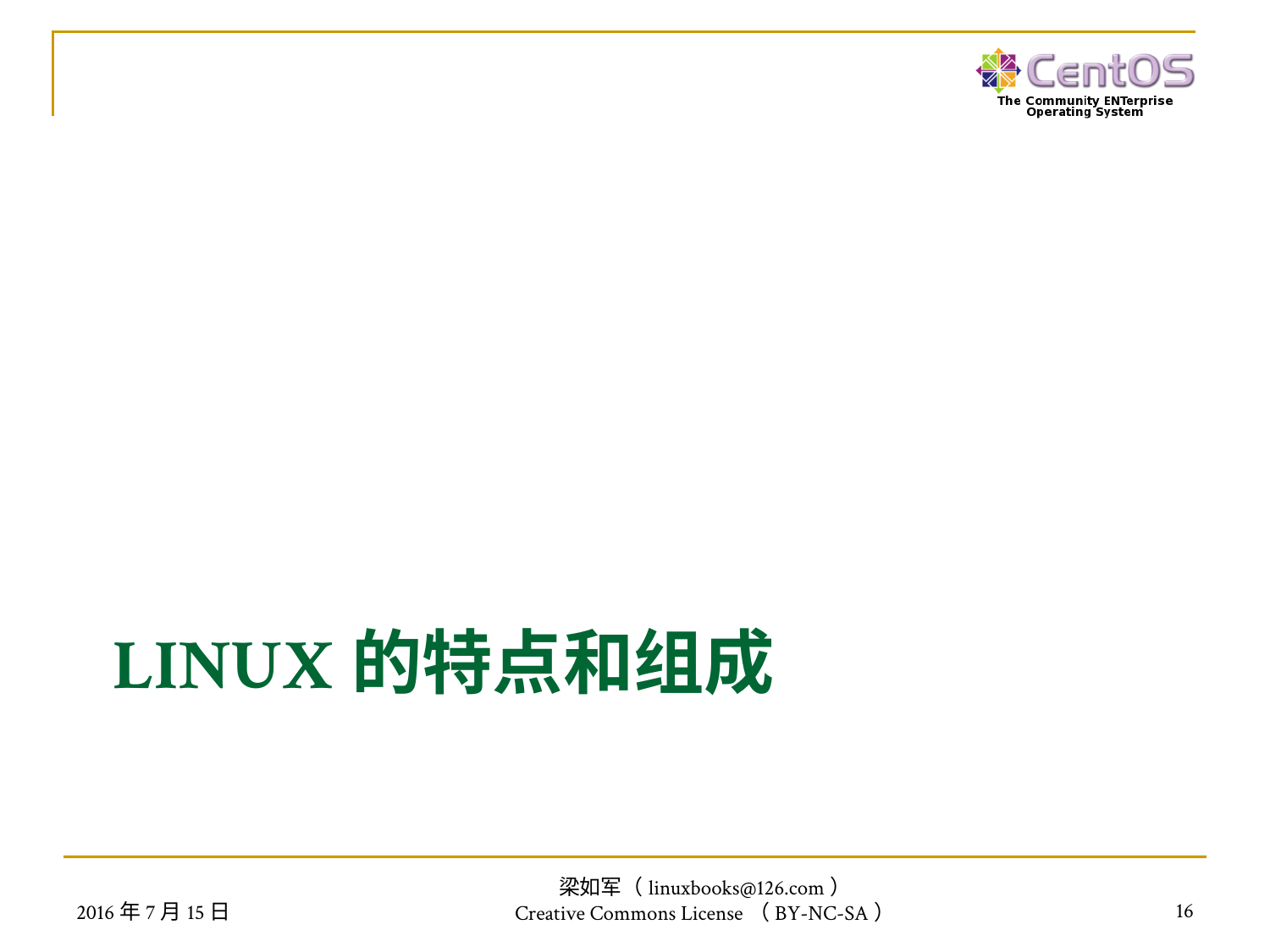

# Linux的特点和组成
2016年7月15日
16
梁如军（linuxbooks@126.com）
Creative Commons License（BY-NC-SA）